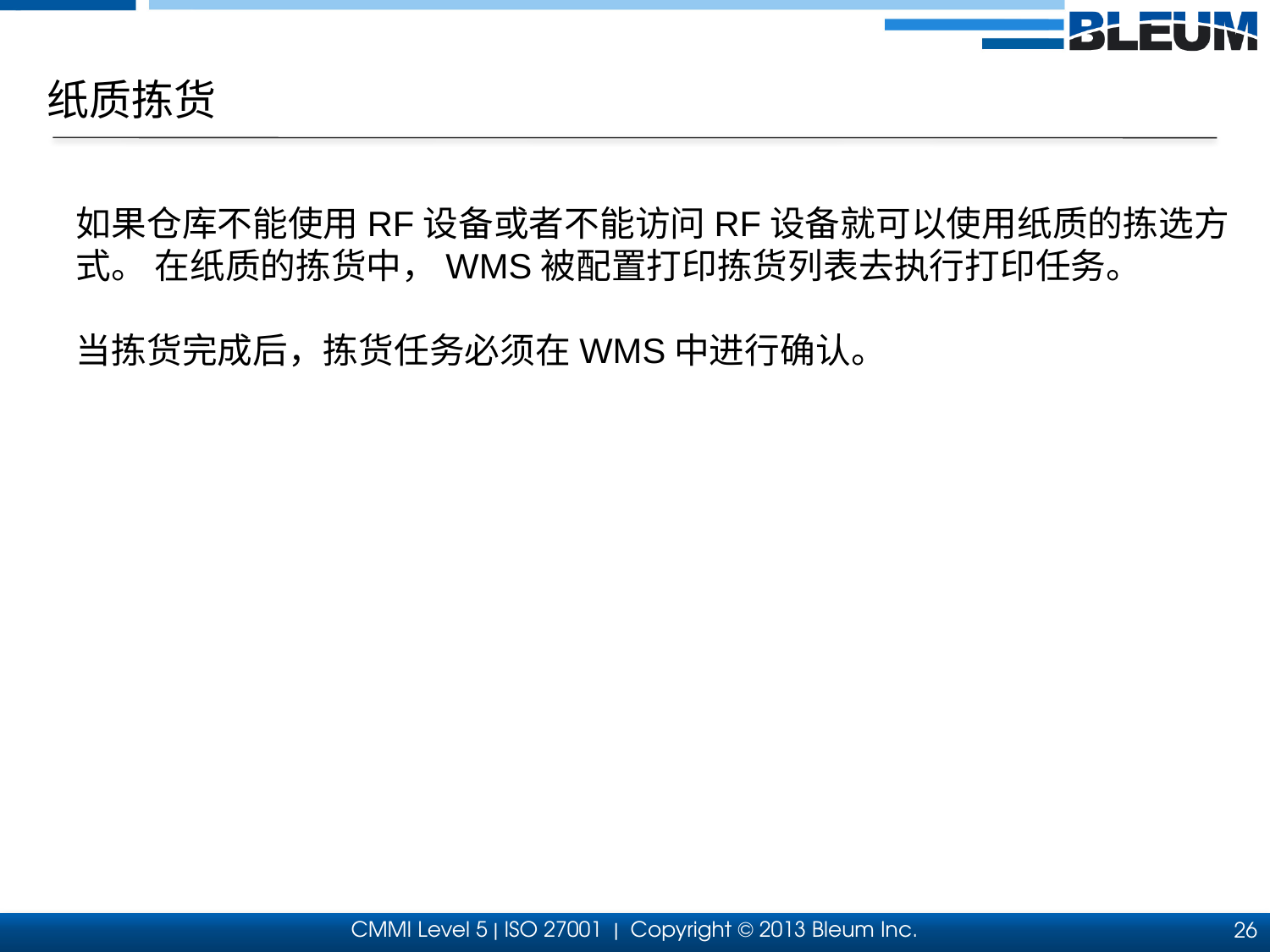

纸质拣货

如果仓库不能使用RF设备或者不能访问RF设备就可以使用纸质的拣选方式。 在纸质的拣货中，WMS被配置打印拣货列表去执行打印任务。

当拣货完成后，拣货任务必须在WMS中进行确认。
26